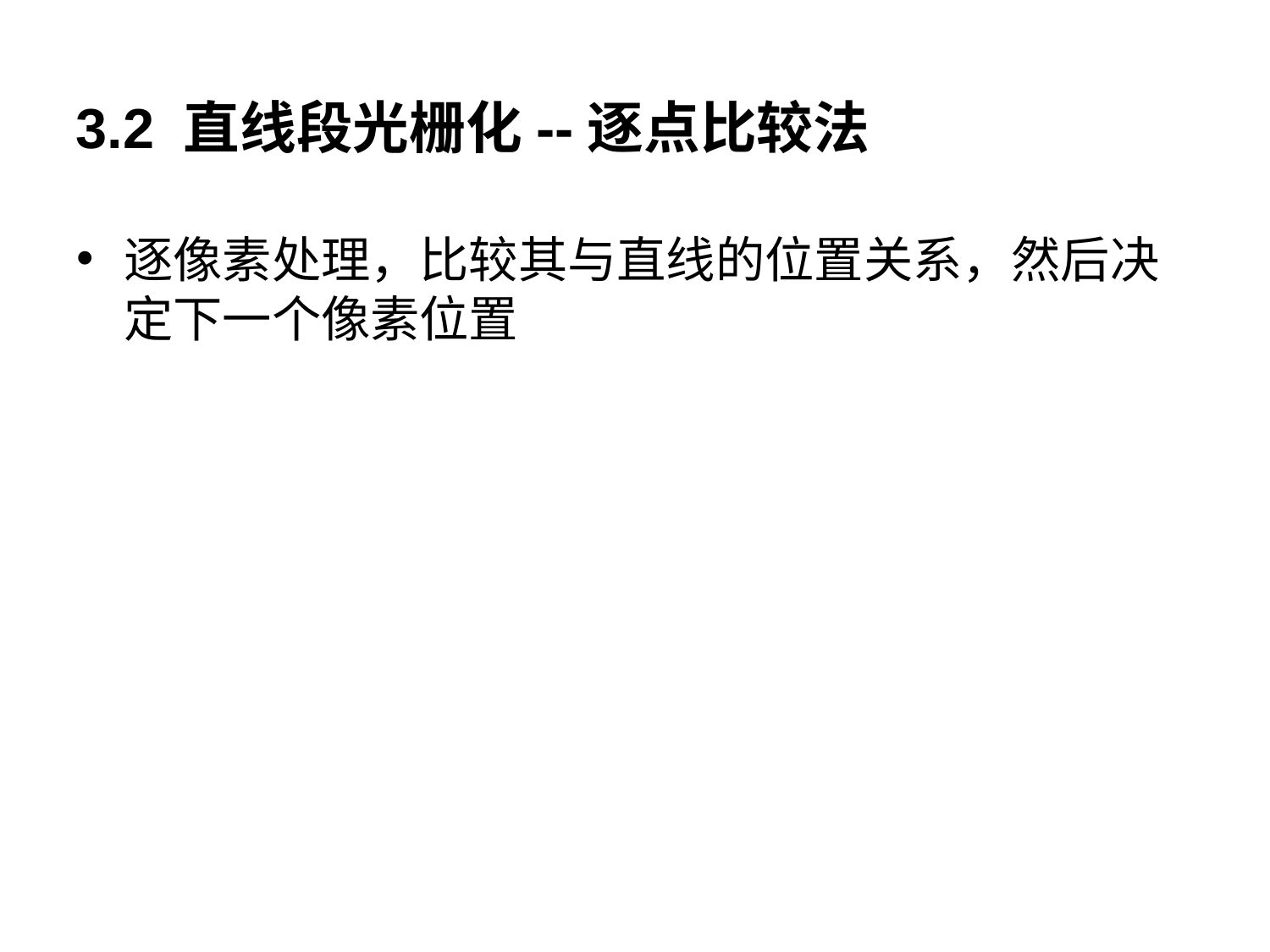

3.2 直线段光栅化--逐点比较法
逐像素处理，比较其与直线的位置关系，然后决定下一个像素位置